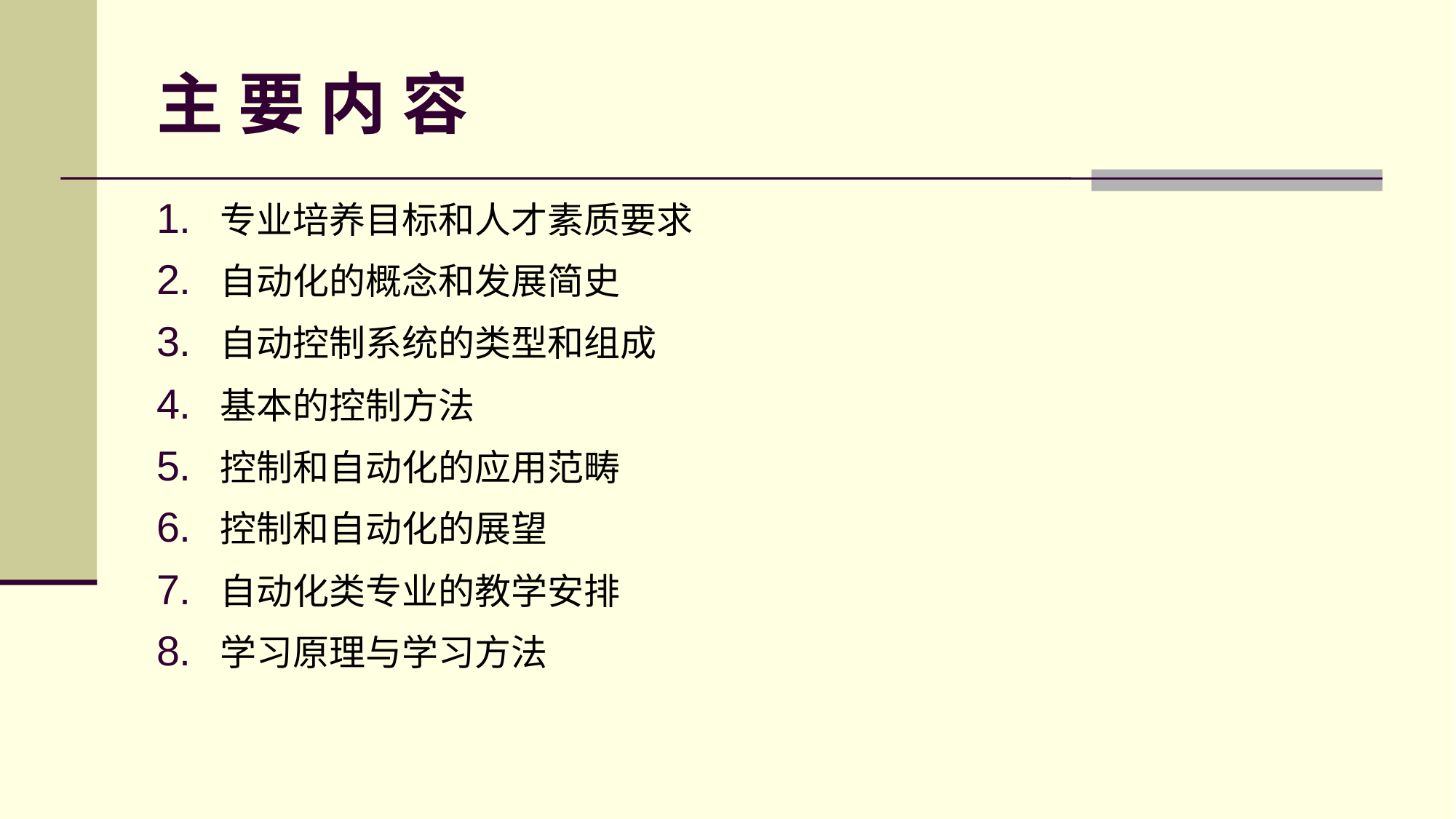

# 主 要 内 容
专业培养目标和人才素质要求
自动化的概念和发展简史
自动控制系统的类型和组成
基本的控制方法
控制和自动化的应用范畴
控制和自动化的展望
自动化类专业的教学安排
学习原理与学习方法